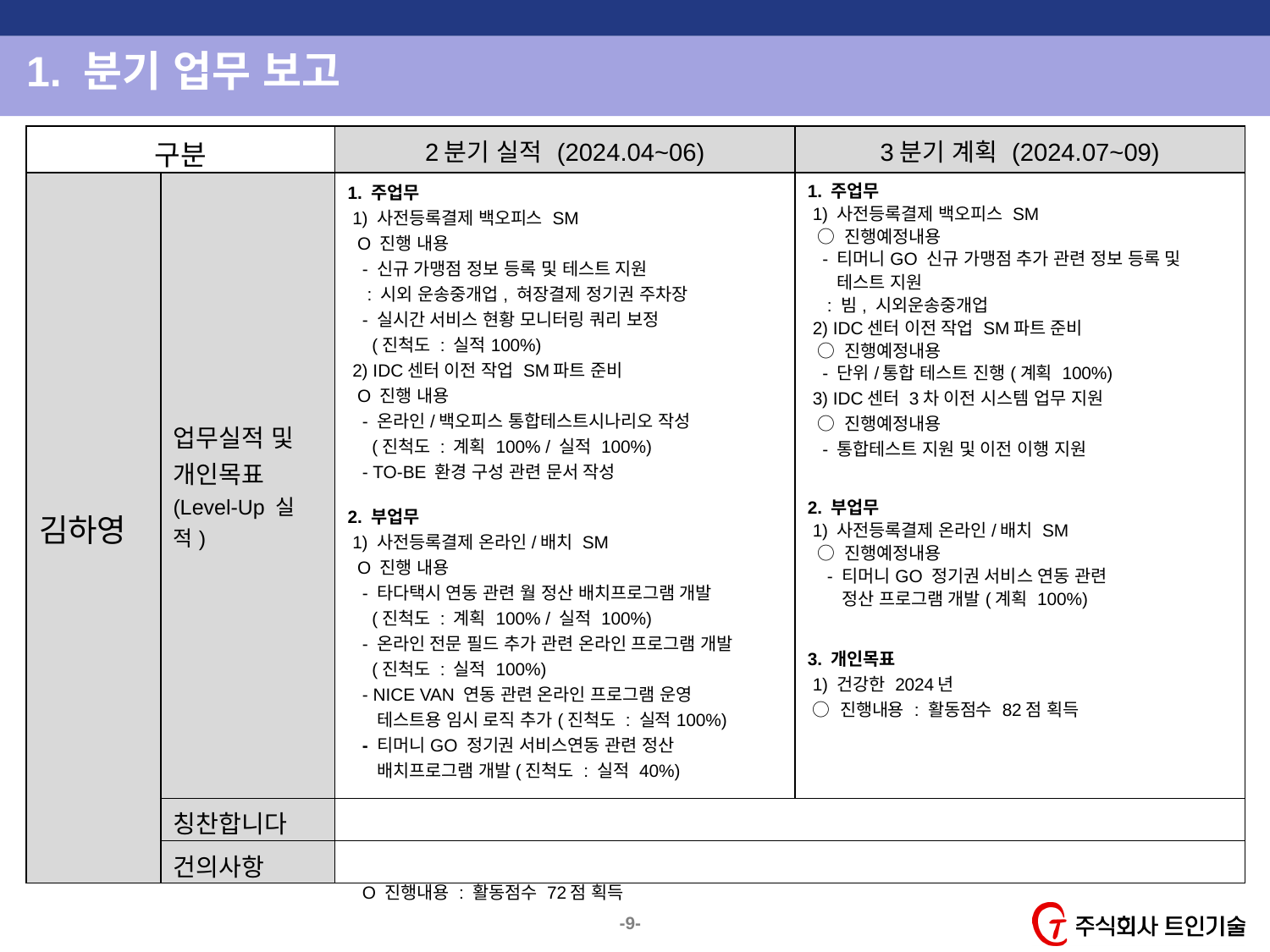

1. 분기 업무 보고
| 구분 |  | 2분기 실적 (2024.04~06) | 3분기 계획 (2024.07~09) |
| --- | --- | --- | --- |
| 김하영 | 업무실적 및 개인목표 (Level-Up 실적) | 1. 주업무 1) 사전등록결제 백오피스 SM O 진행 내용 - 신규 가맹점 정보 등록 및 테스트 지원 : 시외 운송중개업, 혀장결제 정기권 주차장 - 실시간 서비스 현황 모니터링 쿼리 보정 (진척도 : 실적100%) 2) IDC센터 이전 작업 SM파트 준비 O 진행 내용 - 온라인/백오피스 통합테스트시나리오 작성 (진척도 : 계획 100% / 실적 100%) - TO-BE 환경 구성 관련 문서 작성 2. 부업무 1) 사전등록결제 온라인/배치 SM O 진행 내용 - 타다택시 연동 관련 월 정산 배치프로그램 개발 (진척도 : 계획 100% / 실적 100%) - 온라인 전문 필드 추가 관련 온라인 프로그램 개발 (진척도 : 실적 100%) - NICE VAN 연동 관련 온라인 프로그램 운영 테스트용 임시 로직 추가(진척도 : 실적100%) - 티머니GO 정기권 서비스연동 관련 정산 배치프로그램 개발(진척도 : 실적 40%) 3. 개인목표 1) 건강한 2024년 O 목표 : 1분기 내 활동점수 82점 획득 O 진행내용 : 활동점수 72점 획득 | 1. 주업무 1) 사전등록결제 백오피스 SM ○ 진행예정내용 - 티머니GO 신규 가맹점 추가 관련 정보 등록 및 테스트 지원 : 빔, 시외운송중개업 2) IDC센터 이전 작업 SM파트 준비 ○ 진행예정내용 - 단위/통합 테스트 진행(계획 100%) 3) IDC센터 3차 이전 시스템 업무 지원 ○ 진행예정내용 - 통합테스트 지원 및 이전 이행 지원 2. 부업무 1) 사전등록결제 온라인/배치 SM ○ 진행예정내용 - 티머니GO 정기권 서비스 연동 관련 정산 프로그램 개발(계획 100%) 3. 개인목표 1) 건강한 2024년 ○ 진행내용 : 활동점수 82점 획득 |
|  | 칭찬합니다 |  |  |
|  | 건의사항 |  |  |